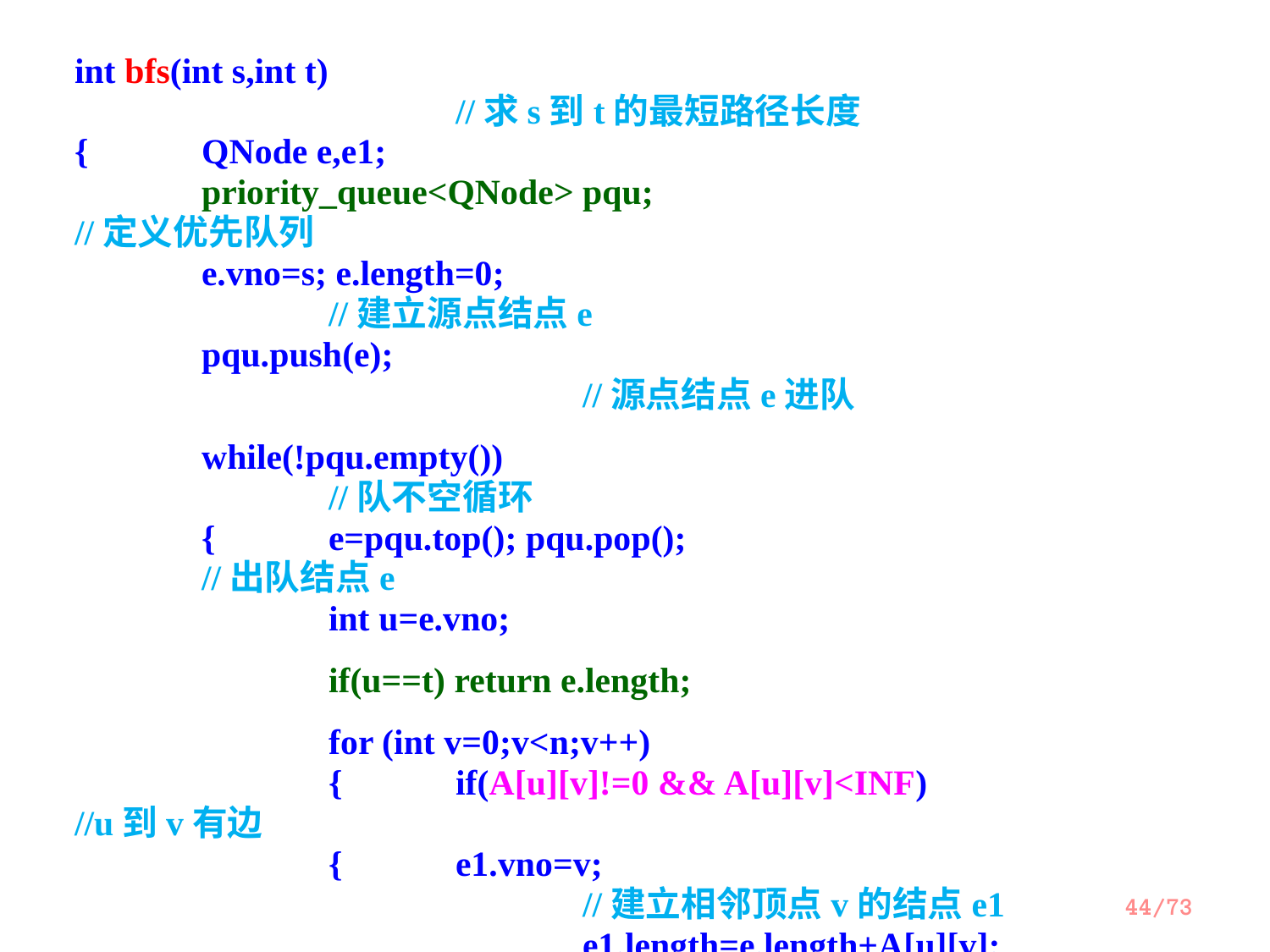

int bfs(int s,int t)										//求s到t的最短路径长度
{	QNode e,e1;
 	priority_queue<QNode> pqu;					//定义优先队列
	e.vno=s; e.length=0; 								//建立源点结点e
	pqu.push(e);											//源点结点e进队
 	while(!pqu.empty())								//队不空循环
 	{	e=pqu.top(); pqu.pop();						//出队结点e
		int u=e.vno;
		if(u==t) return e.length;
   		for (int v=0;v<n;v++)
		{	if(A[u][v]!=0 && A[u][v]<INF)			//u到v有边
      		{	e1.vno=v;									//建立相邻顶点v的结点e1
				e1.length=e.length+A[u][v];
				pqu.push(e1);							//结点e1进队
      		}
		}
 	}
 	return -1;
}
44/73